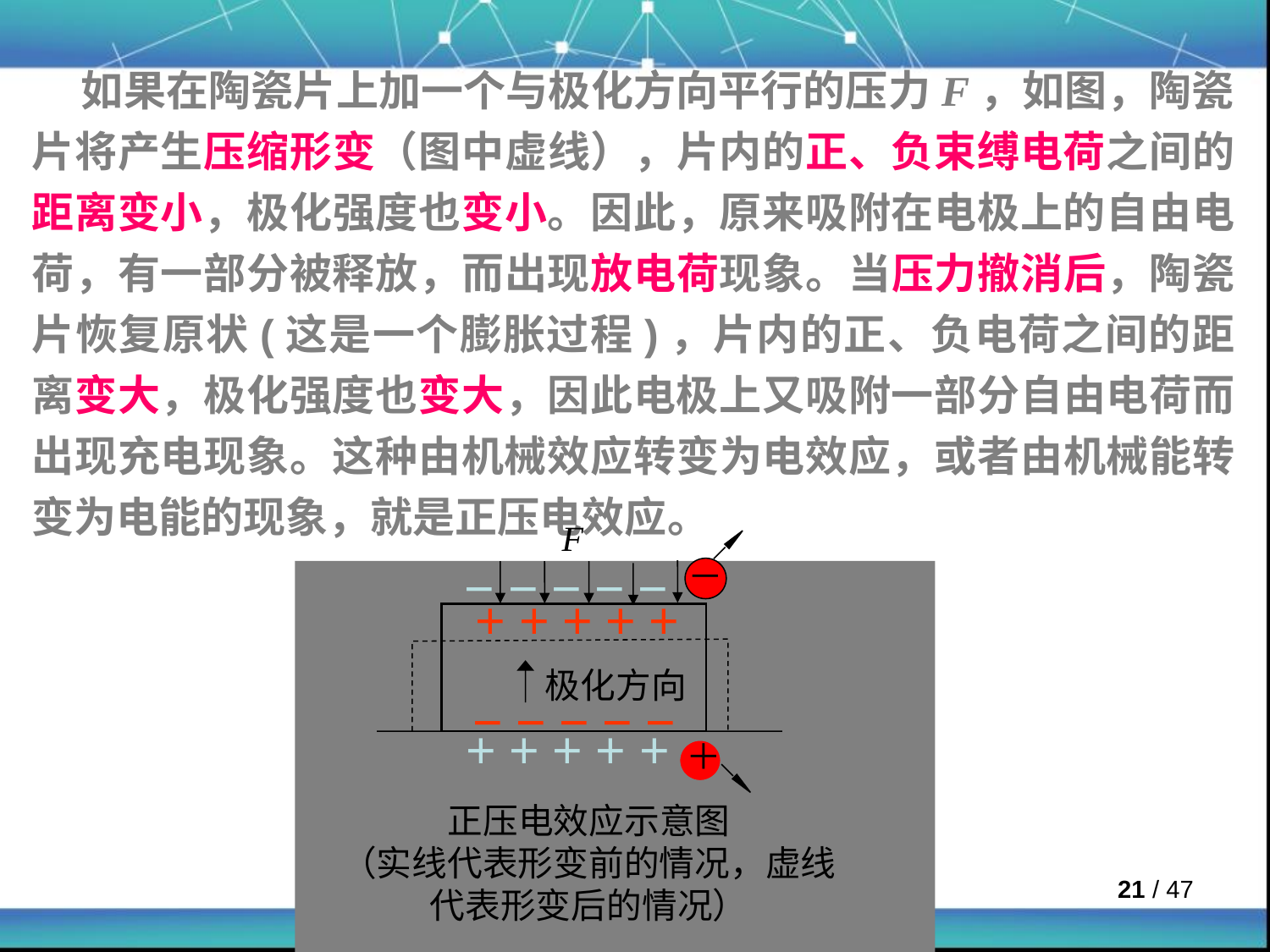

如果在陶瓷片上加一个与极化方向平行的压力F，如图，陶瓷片将产生压缩形变（图中虚线），片内的正、负束缚电荷之间的距离变小，极化强度也变小。因此，原来吸附在电极上的自由电荷，有一部分被释放，而出现放电荷现象。当压力撤消后，陶瓷片恢复原状(这是一个膨胀过程)，片内的正、负电荷之间的距离变大，极化强度也变大，因此电极上又吸附一部分自由电荷而出现充电现象。这种由机械效应转变为电效应，或者由机械能转变为电能的现象，就是正压电效应。
F

－

－ － － － －
＋ ＋ ＋ ＋ ＋

极化方向
－ － － － －
＋ ＋ ＋ ＋ ＋

＋

正压电效应示意图
（实线代表形变前的情况，虚线代表形变后的情况）

21 / 47